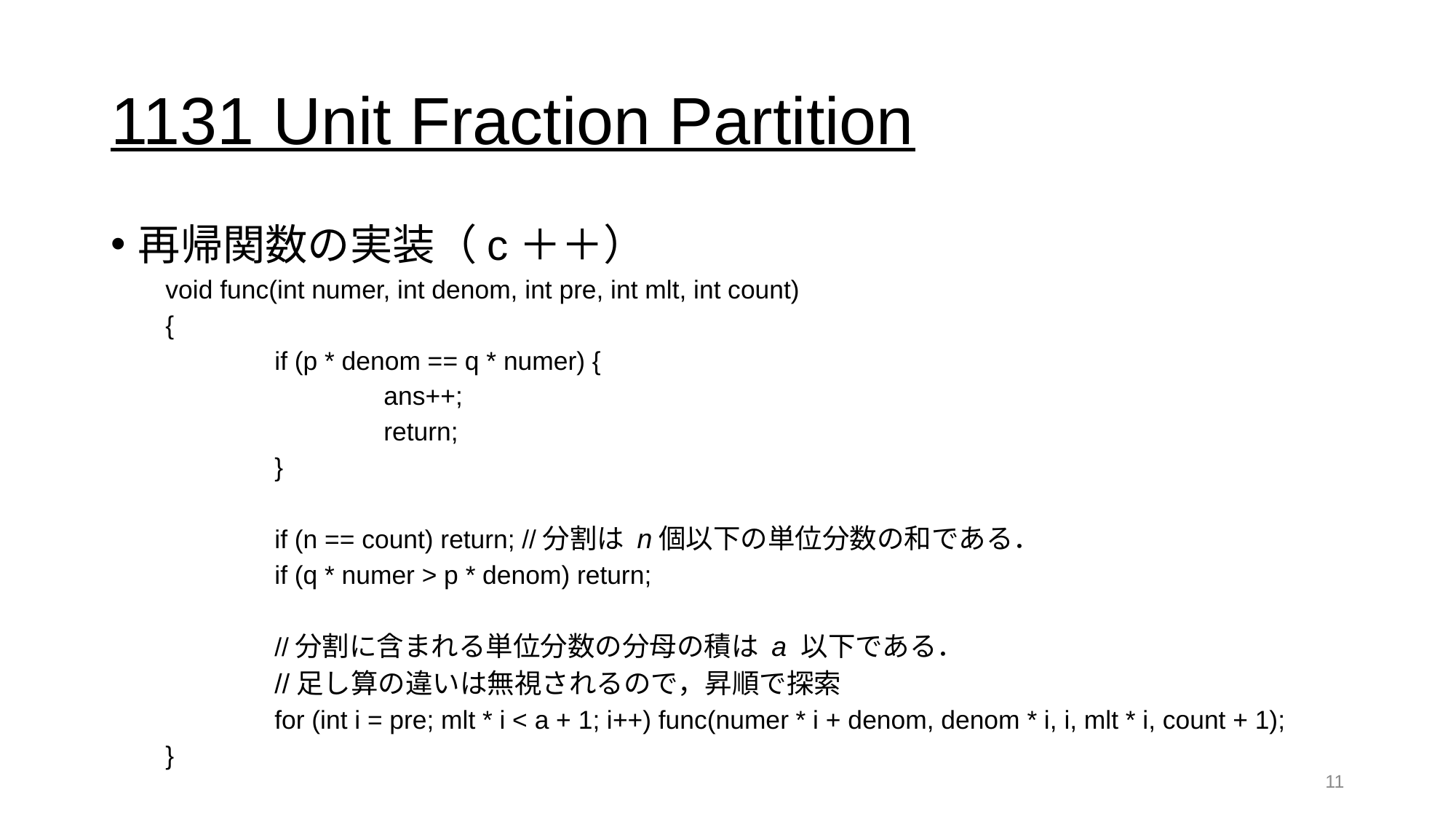

# 1131 Unit Fraction Partition
再帰関数の実装（c＋＋）
void func(int numer, int denom, int pre, int mlt, int count)
{
	if (p * denom == q * numer) {
		ans++;
		return;
	}

	if (n == count) return; //分割は n個以下の単位分数の和である．
	if (q * numer > p * denom) return;

	//分割に含まれる単位分数の分母の積は a 以下である．
	//足し算の違いは無視されるので，昇順で探索
	for (int i = pre; mlt * i < a + 1; i++) func(numer * i + denom, denom * i, i, mlt * i, count + 1);
}
11